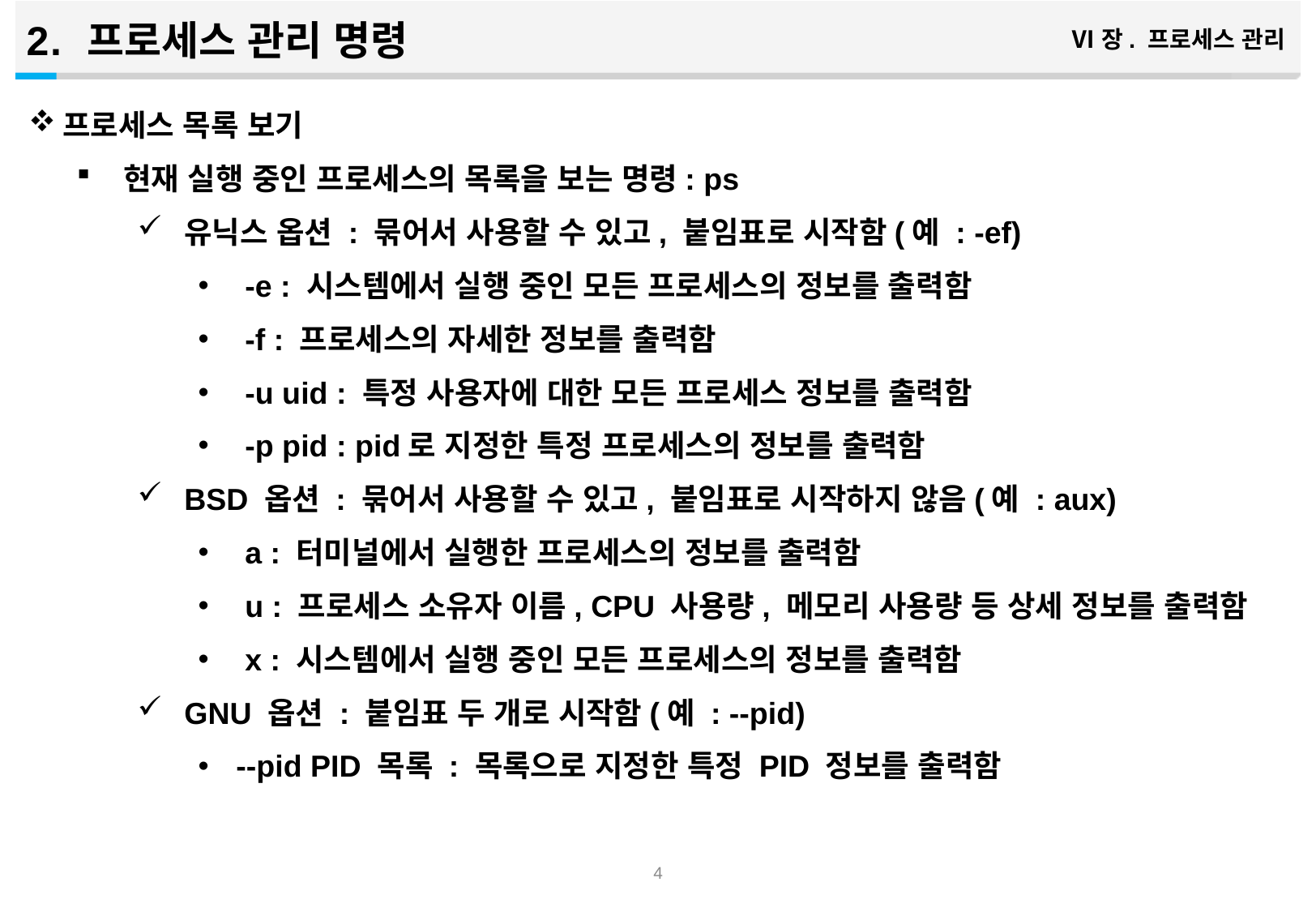

프로세스 관리 명령
Ⅵ장. 프로세스 관리
프로세스 목록 보기
현재 실행 중인 프로세스의 목록을 보는 명령: ps
유닉스 옵션 : 묶어서 사용할 수 있고, 붙임표로 시작함(예 : -ef)
-e : 시스템에서 실행 중인 모든 프로세스의 정보를 출력함
-f : 프로세스의 자세한 정보를 출력함
-u uid : 특정 사용자에 대한 모든 프로세스 정보를 출력함
-p pid : pid로 지정한 특정 프로세스의 정보를 출력함
BSD 옵션 : 묶어서 사용할 수 있고, 붙임표로 시작하지 않음(예 : aux)
a : 터미널에서 실행한 프로세스의 정보를 출력함
u : 프로세스 소유자 이름, CPU 사용량, 메모리 사용량 등 상세 정보를 출력함
x : 시스템에서 실행 중인 모든 프로세스의 정보를 출력함
GNU 옵션 : 붙임표 두 개로 시작함(예 : --pid)
--pid PID 목록 : 목록으로 지정한 특정 PID 정보를 출력함

4